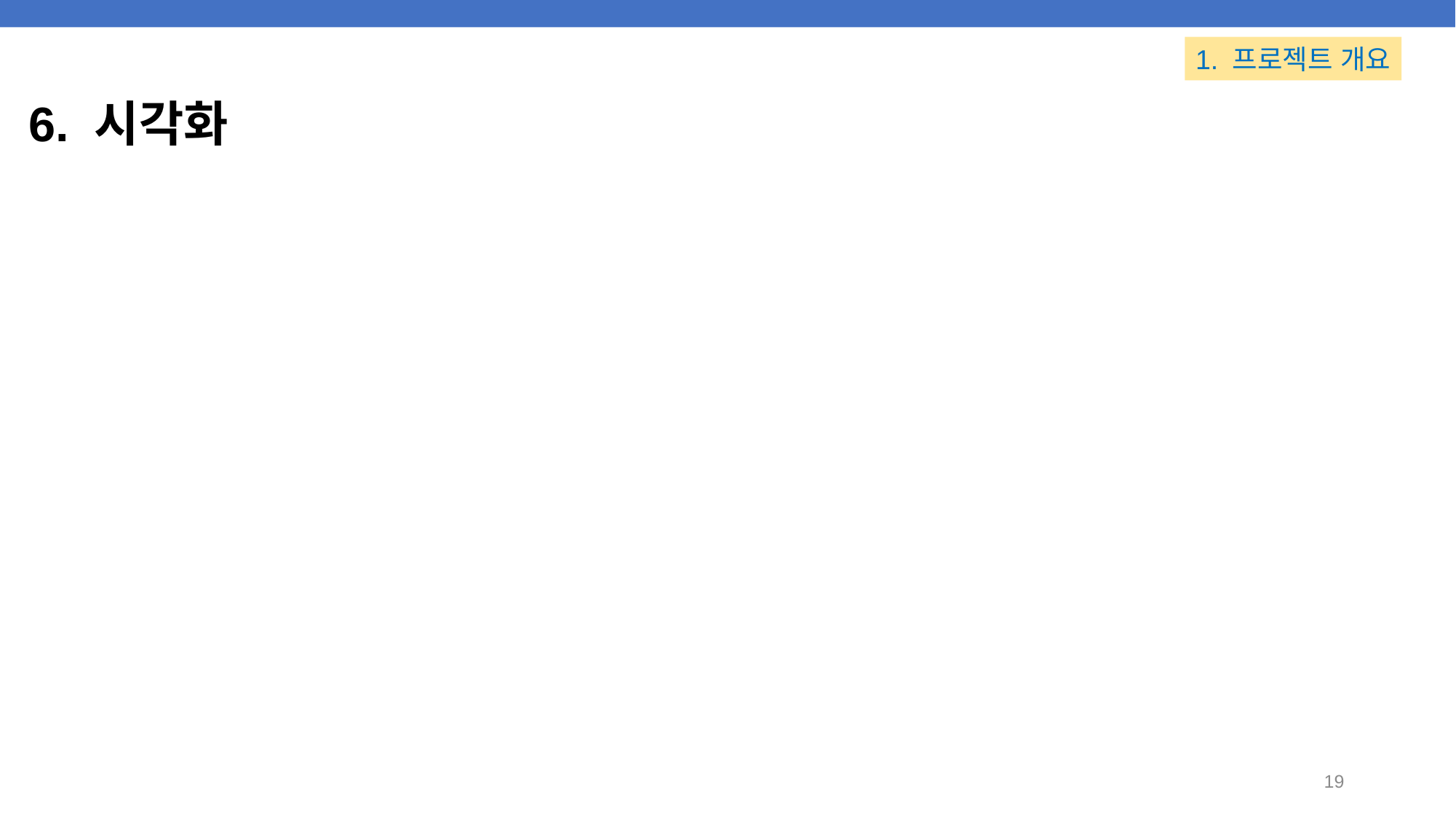

1. 프로젝트 개요
# 6. 시각화
19